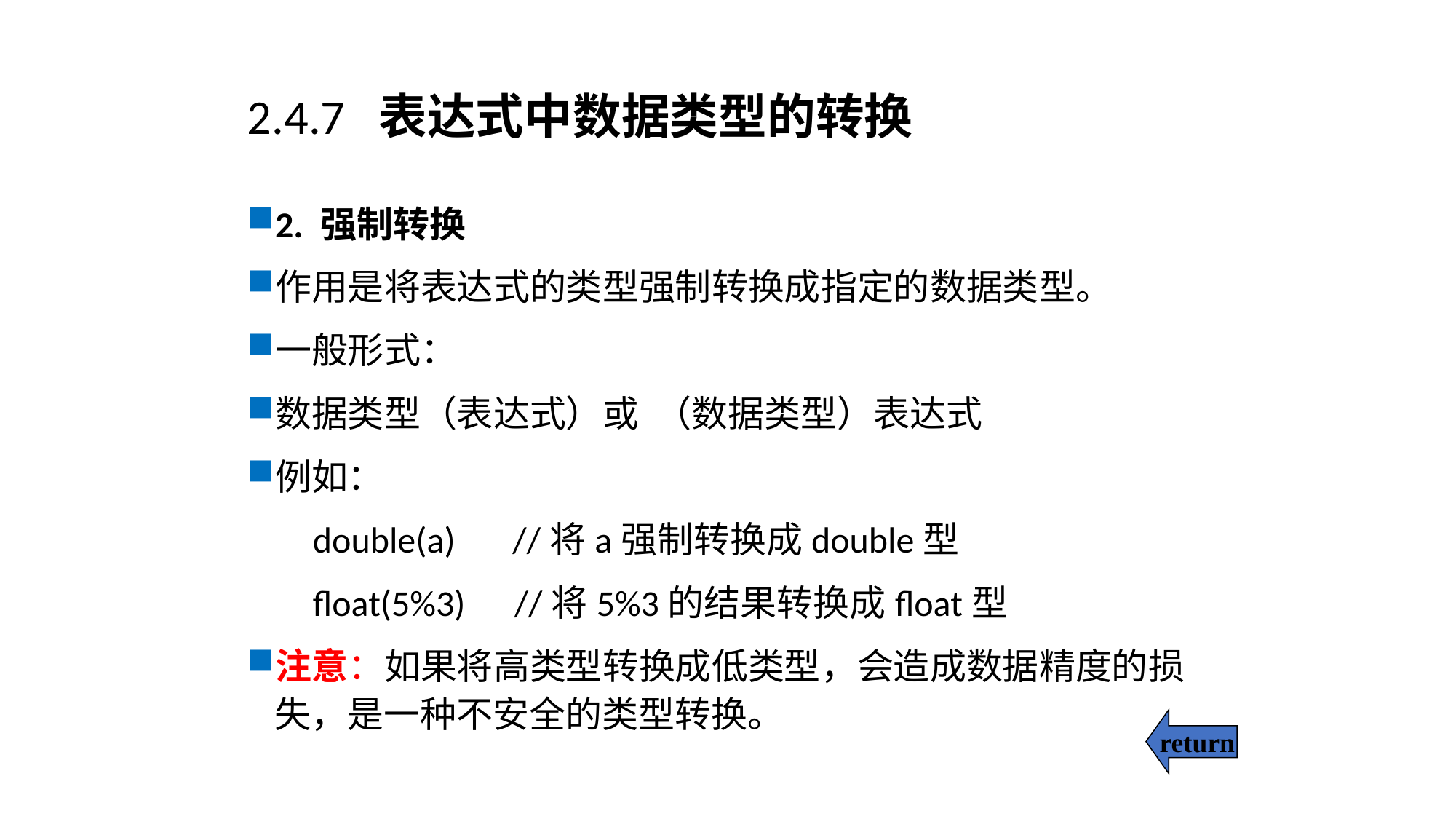

# 2.4.7  表达式中数据类型的转换
2. 强制转换
作用是将表达式的类型强制转换成指定的数据类型。
一般形式：
数据类型（表达式）或  （数据类型）表达式
例如：
        double(a)       //将a强制转换成double型
        float(5%3)      //将5%3的结果转换成float型
注意：如果将高类型转换成低类型，会造成数据精度的损失，是一种不安全的类型转换。

return